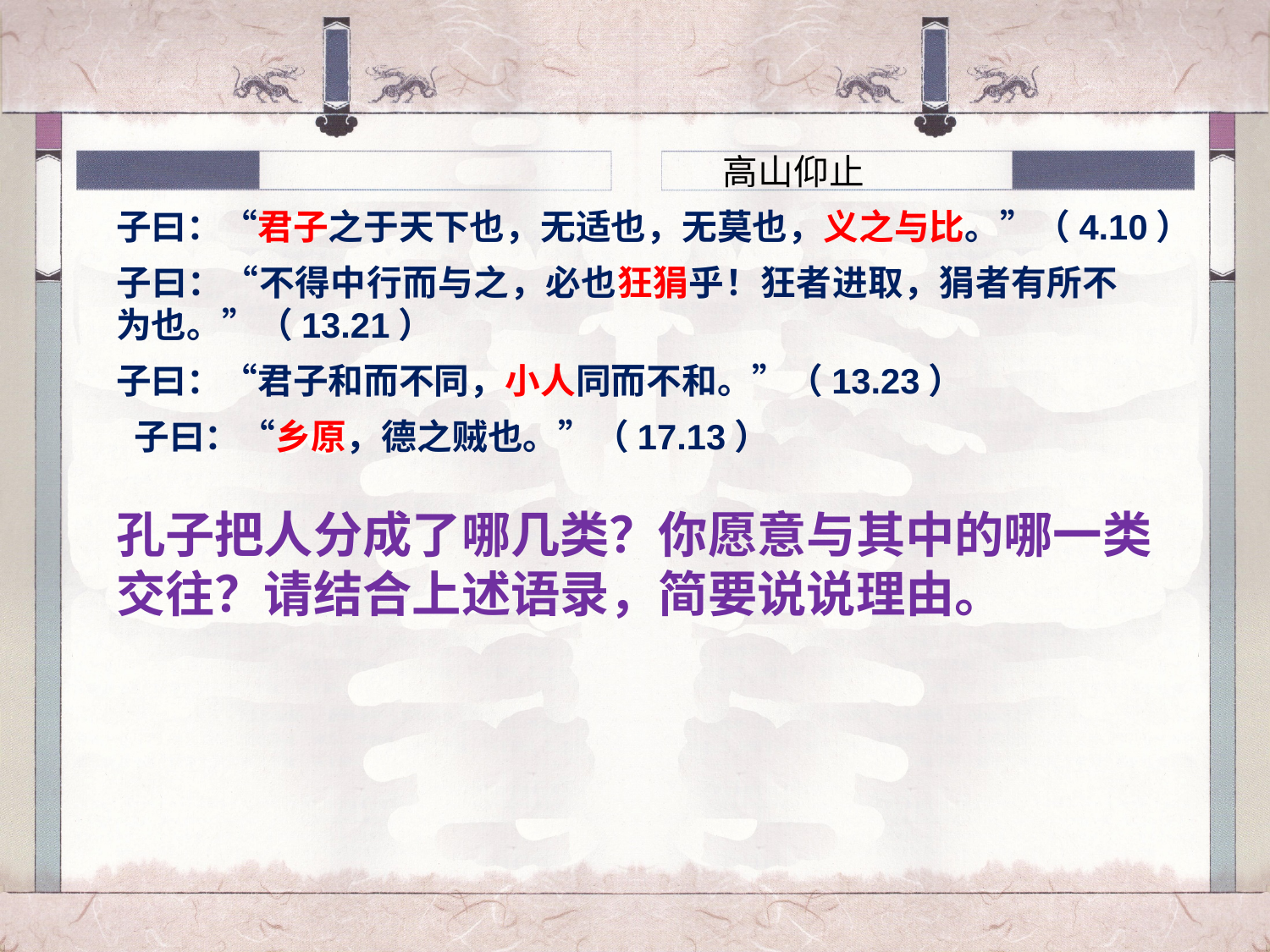

高山仰止
子曰：“君子之于天下也，无适也，无莫也，义之与比。”（4.10）
子曰：“不得中行而与之，必也狂狷乎！狂者进取，狷者有所不为也。”（13.21）
子曰：“君子和而不同，小人同而不和。”（13.23）
子曰：“乡原，德之贼也。”（17.13）
孔子把人分成了哪几类？你愿意与其中的哪一类交往？请结合上述语录，简要说说理由。